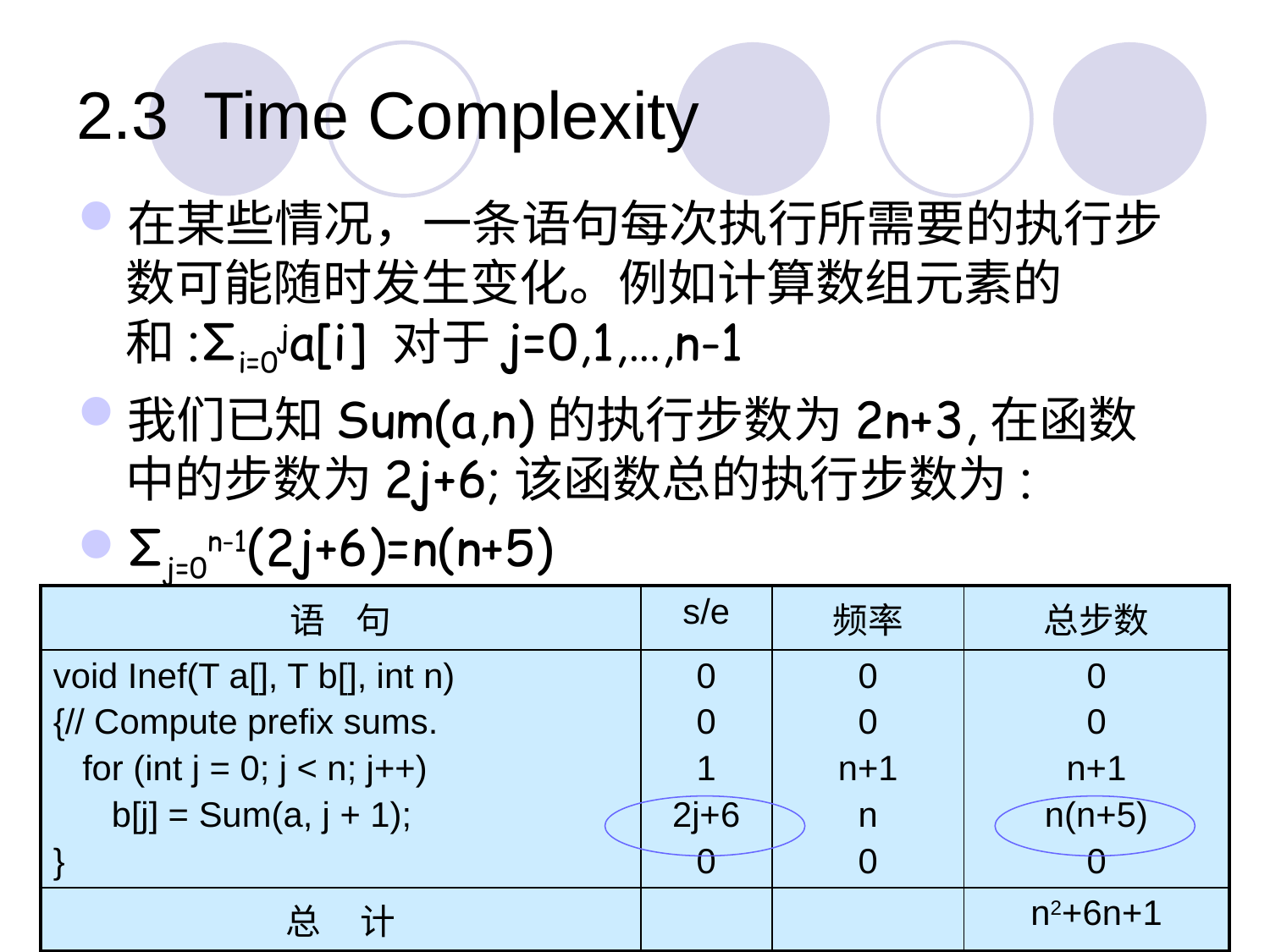

# 2.3	Time Complexity
在某些情况，一条语句每次执行所需要的执行步数可能随时发生变化。例如计算数组元素的和:Σi=0ja[i] 对于j=0,1,…,n-1
我们已知Sum(a,n)的执行步数为2n+3,在函数中的步数为2j+6;该函数总的执行步数为:
Σj=0n-1(2j+6)=n(n+5)
| 语 句 | s/e | 频率 | 总步数 |
| --- | --- | --- | --- |
| void Inef(T a[], T b[], int n) {// Compute prefix sums. for (int j = 0; j < n; j++) b[j] = Sum(a, j + 1); } | 0 0 1 2j+6 0 | 0 0 n+1 n 0 | 0 0 n+1 n(n+5) 0 |
| 总 计 |  |  | n2+6n+1 |

19.9.11
49